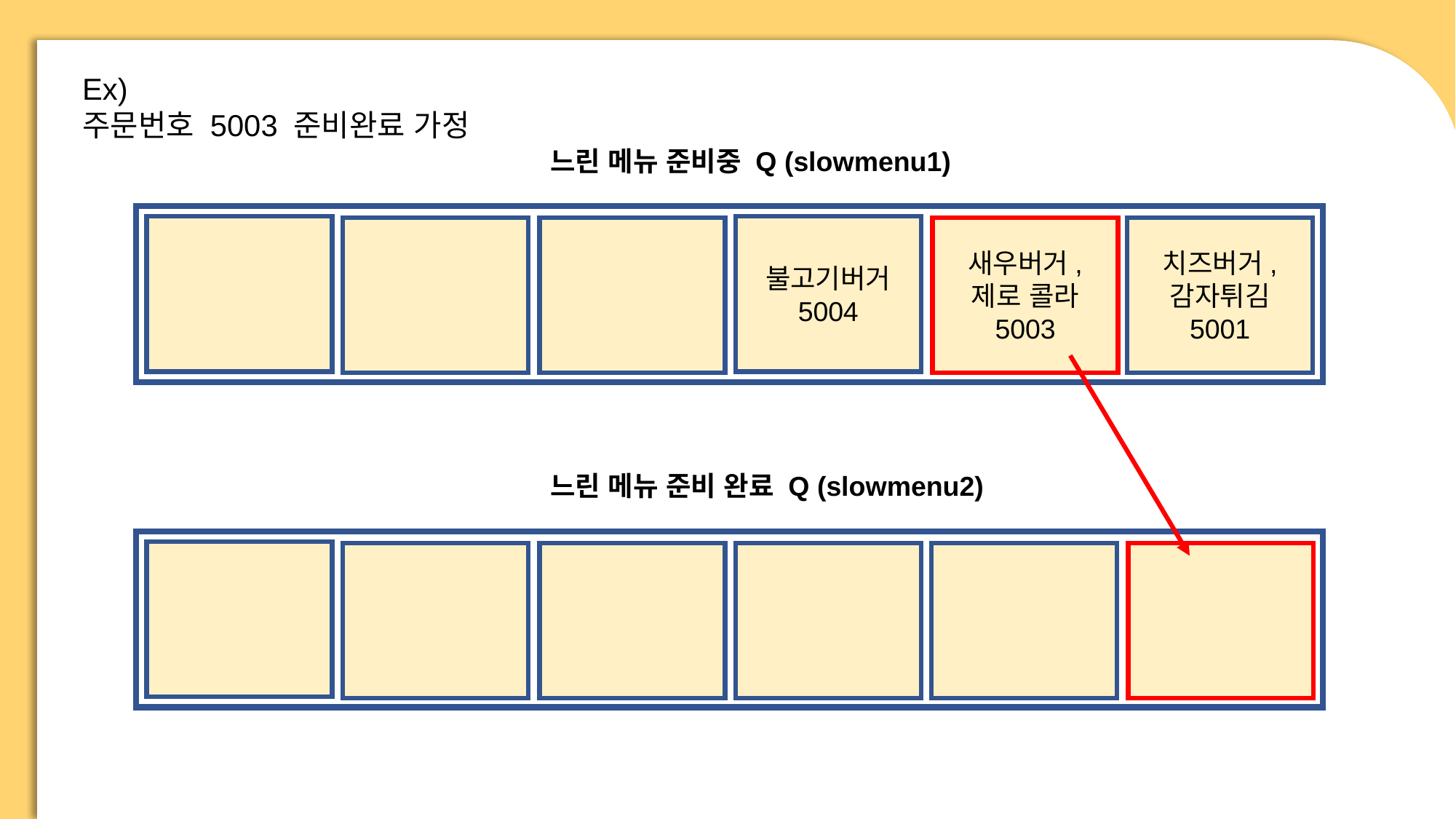

Ex)
주문번호 5003 준비완료 가정
느린 메뉴 준비중 Q (slowmenu1)

불고기버거
5004

새우버거,
제로 콜라
5003
치즈버거,
감자튀김
5001
느린 메뉴 준비 완료 Q (slowmenu2)